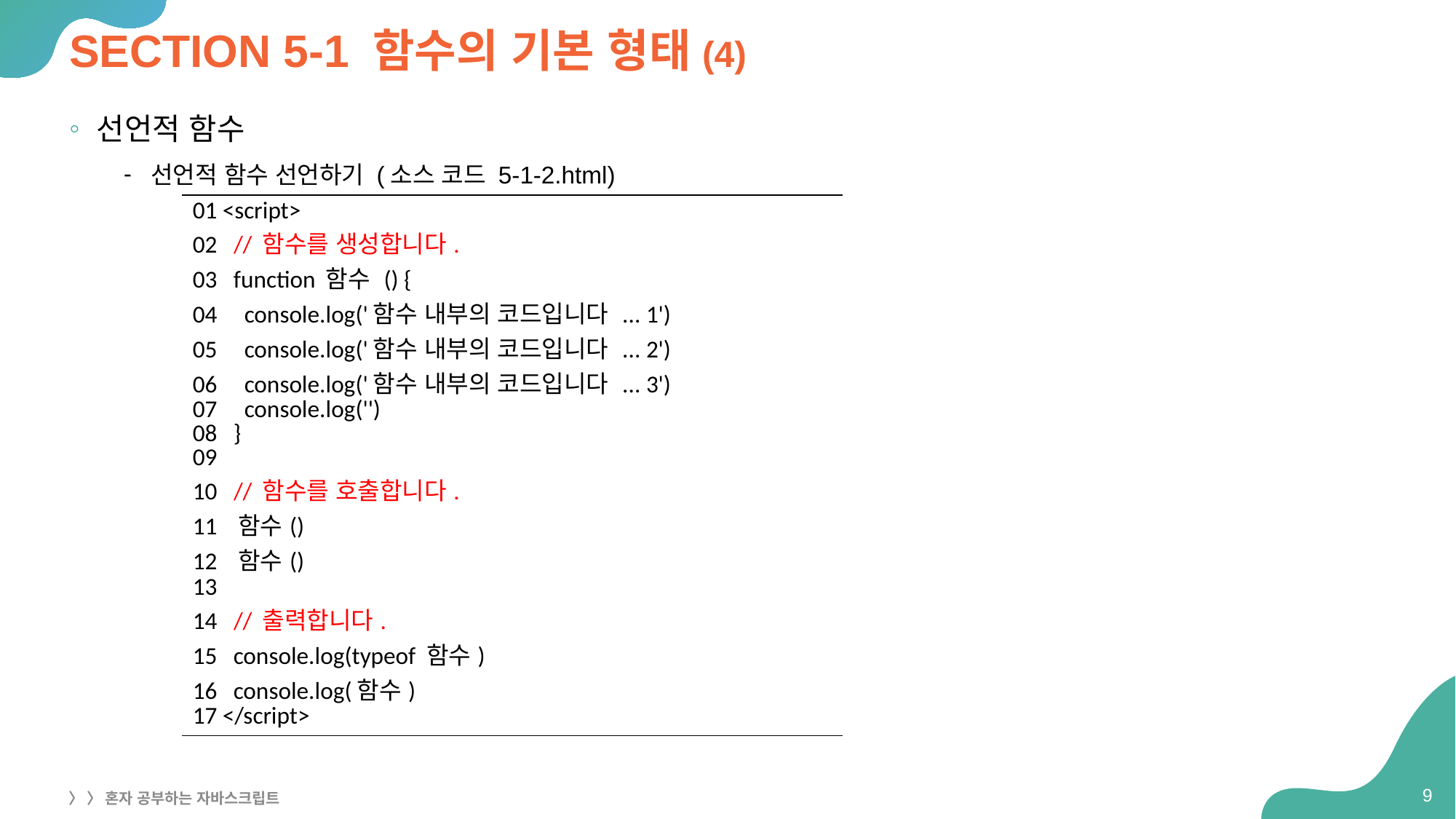

# SECTION 5-1 함수의 기본 형태(4)
선언적 함수
선언적 함수 선언하기 (소스 코드 5-1-2.html)

| 01 <script> 02 // 함수를 생성합니다. 03 function 함수 () { 04 console.log('함수 내부의 코드입니다 ... 1') 05 console.log('함수 내부의 코드입니다 ... 2') 06 console.log('함수 내부의 코드입니다 ... 3') 07 console.log('') 08 } 09 10 // 함수를 호출합니다. 11 함수() 12 함수() 13 14 // 출력합니다. 15 console.log(typeof 함수) 16 console.log(함수) 17 </script> |
| --- |
9
〉 〉 혼자 공부하는 자바스크립트